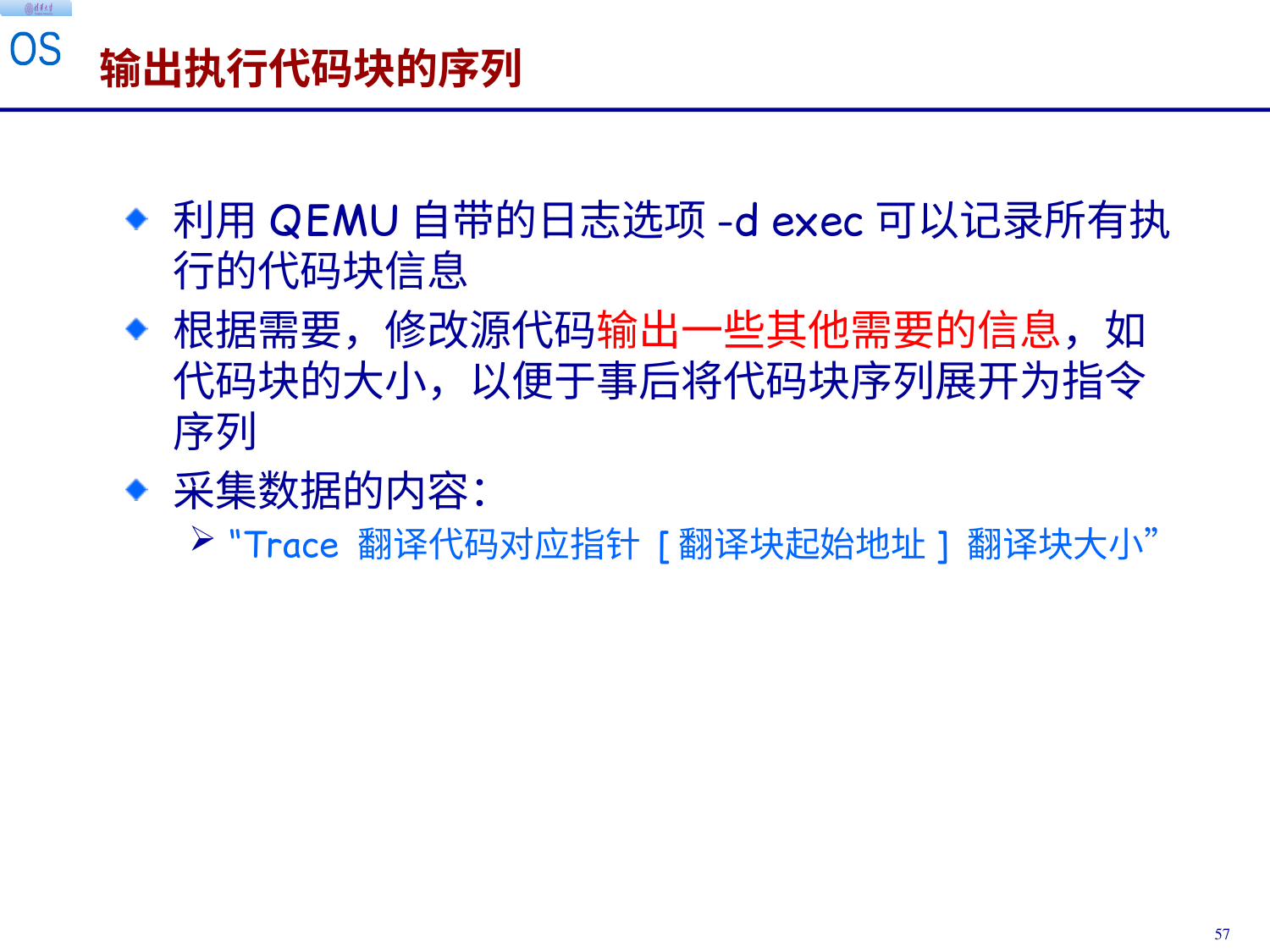

# 输出执行代码块的序列
利用QEMU自带的日志选项-d exec可以记录所有执行的代码块信息
根据需要，修改源代码输出一些其他需要的信息，如代码块的大小，以便于事后将代码块序列展开为指令序列
采集数据的内容：
“Trace 翻译代码对应指针 [翻译块起始地址] 翻译块大小”